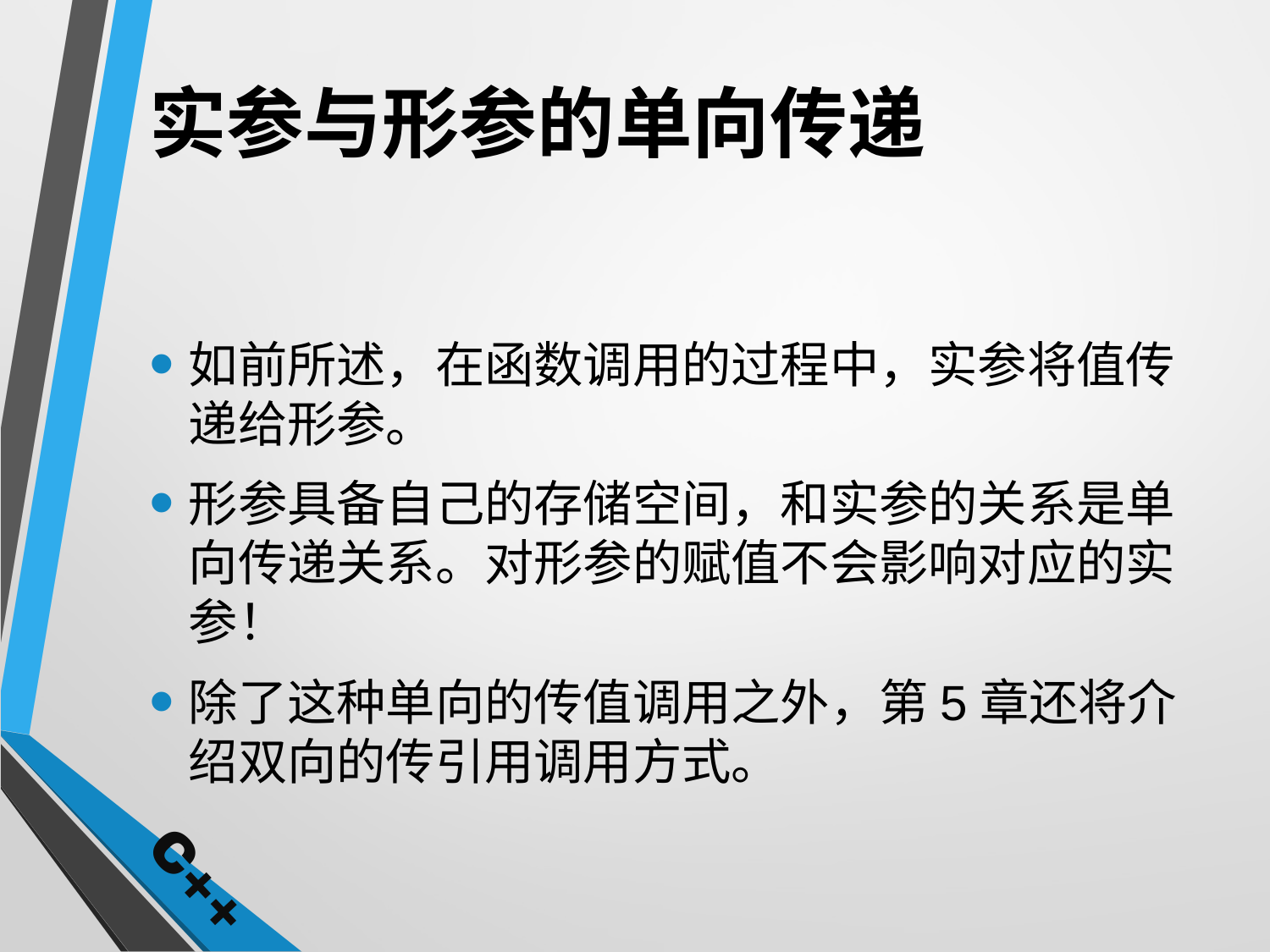

# 实参与形参的单向传递
如前所述，在函数调用的过程中，实参将值传递给形参。
形参具备自己的存储空间，和实参的关系是单向传递关系。对形参的赋值不会影响对应的实参！
除了这种单向的传值调用之外，第5章还将介绍双向的传引用调用方式。